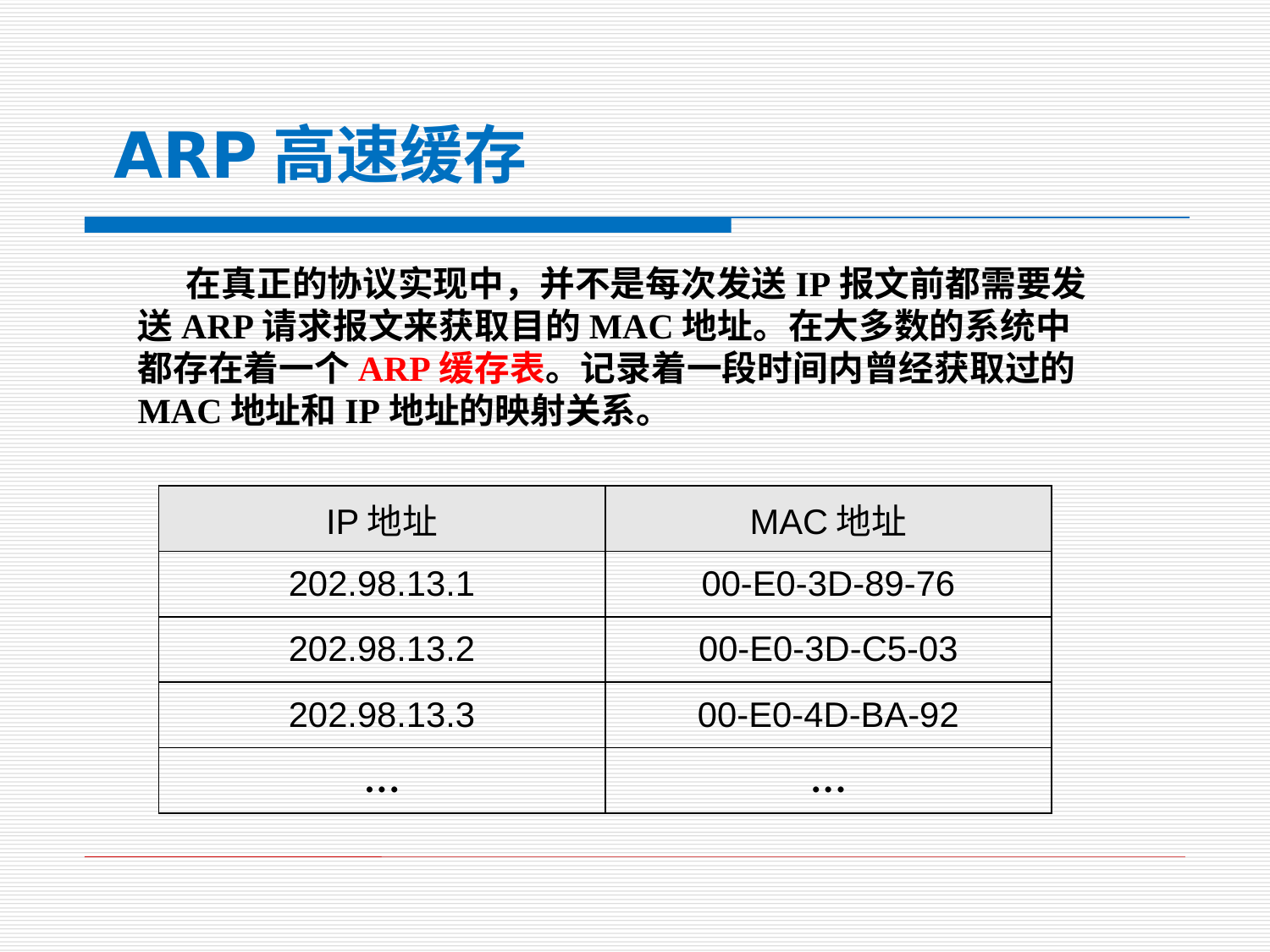

# ARP高速缓存
     在真正的协议实现中，并不是每次发送IP报文前都需要发送ARP请求报文来获取目的MAC地址。在大多数的系统中都存在着一个ARP缓存表。记录着一段时间内曾经获取过的MAC地址和IP地址的映射关系。

| IP地址 | MAC地址 |
| --- | --- |
| 202.98.13.1 | 00-E0-3D-89-76 |
| 202.98.13.2 | 00-E0-3D-C5-03 |
| 202.98.13.3 | 00-E0-4D-BA-92 |
| … | … |